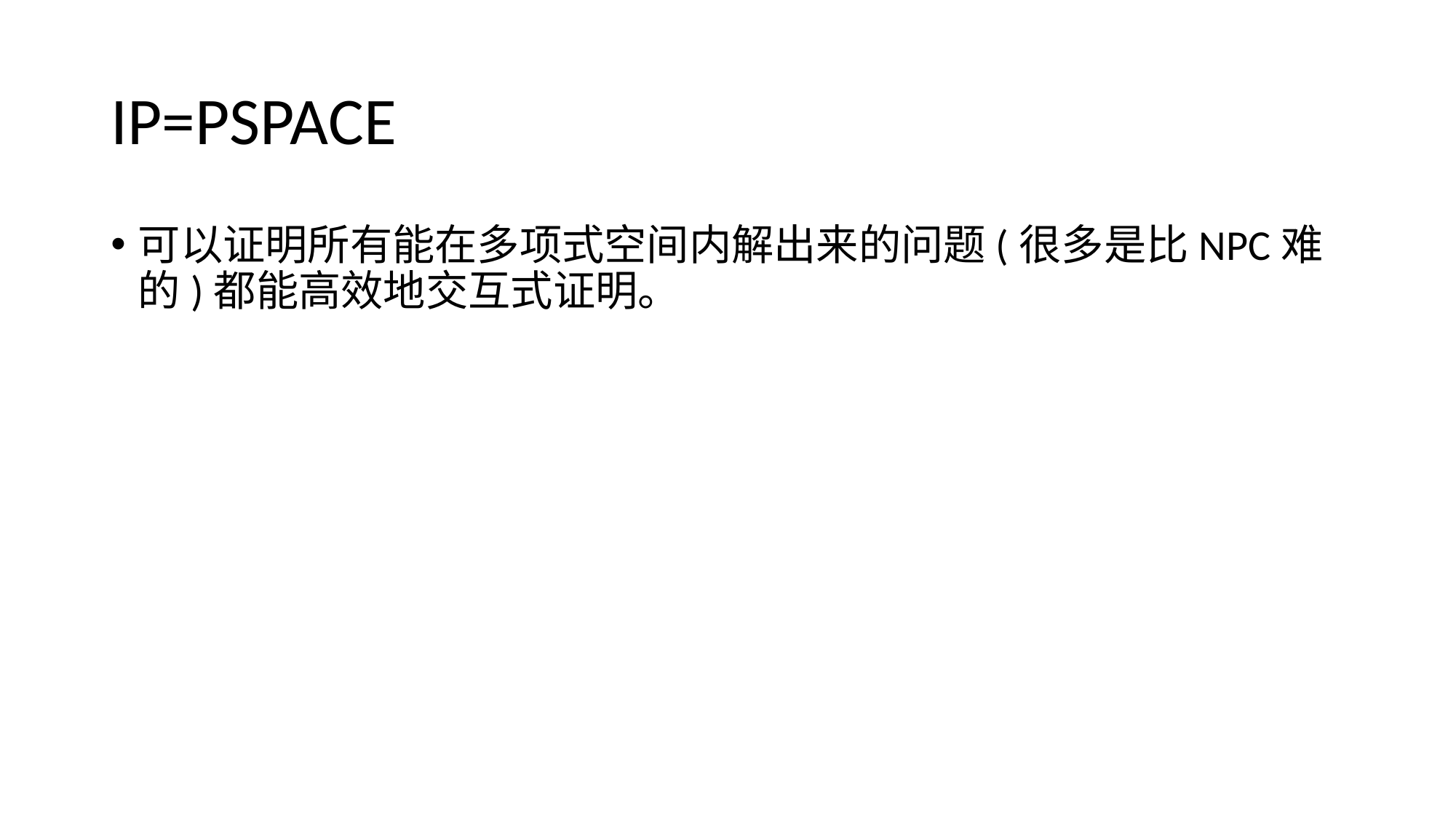

# IP=PSPACE
可以证明所有能在多项式空间内解出来的问题(很多是比NPC难的)都能高效地交互式证明。